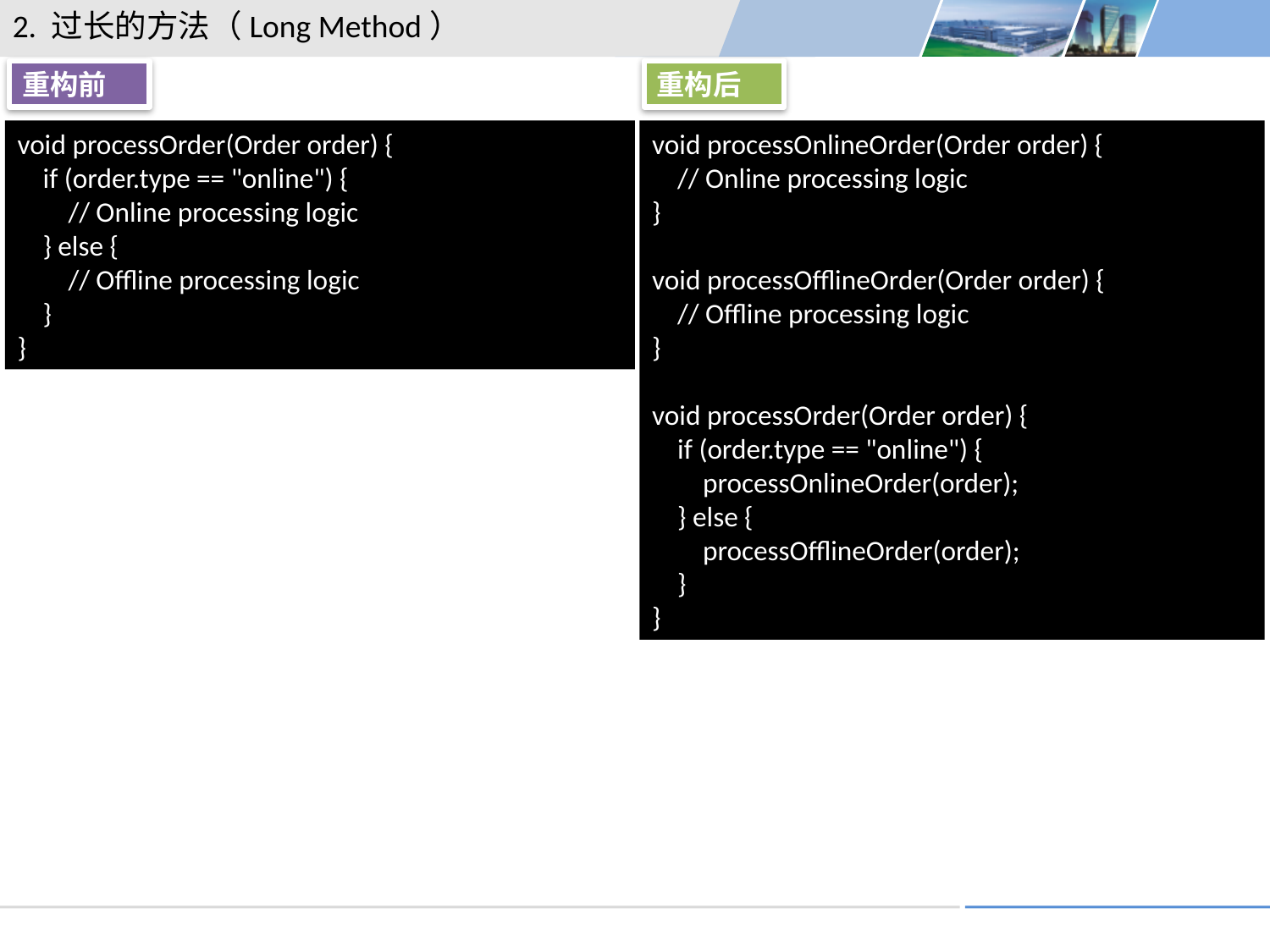

2. 过长的方法（Long Method）
重构前
重构后

void processOrder(Order order) {
    if (order.type == "online") {
        // Online processing logic
    } else {
        // Offline processing logic
    }
}
void processOnlineOrder(Order order) {
    // Online processing logic
}

void processOfflineOrder(Order order) {
    // Offline processing logic
}

void processOrder(Order order) {
    if (order.type == "online") {
        processOnlineOrder(order);
    } else {
        processOfflineOrder(order);
    }
}